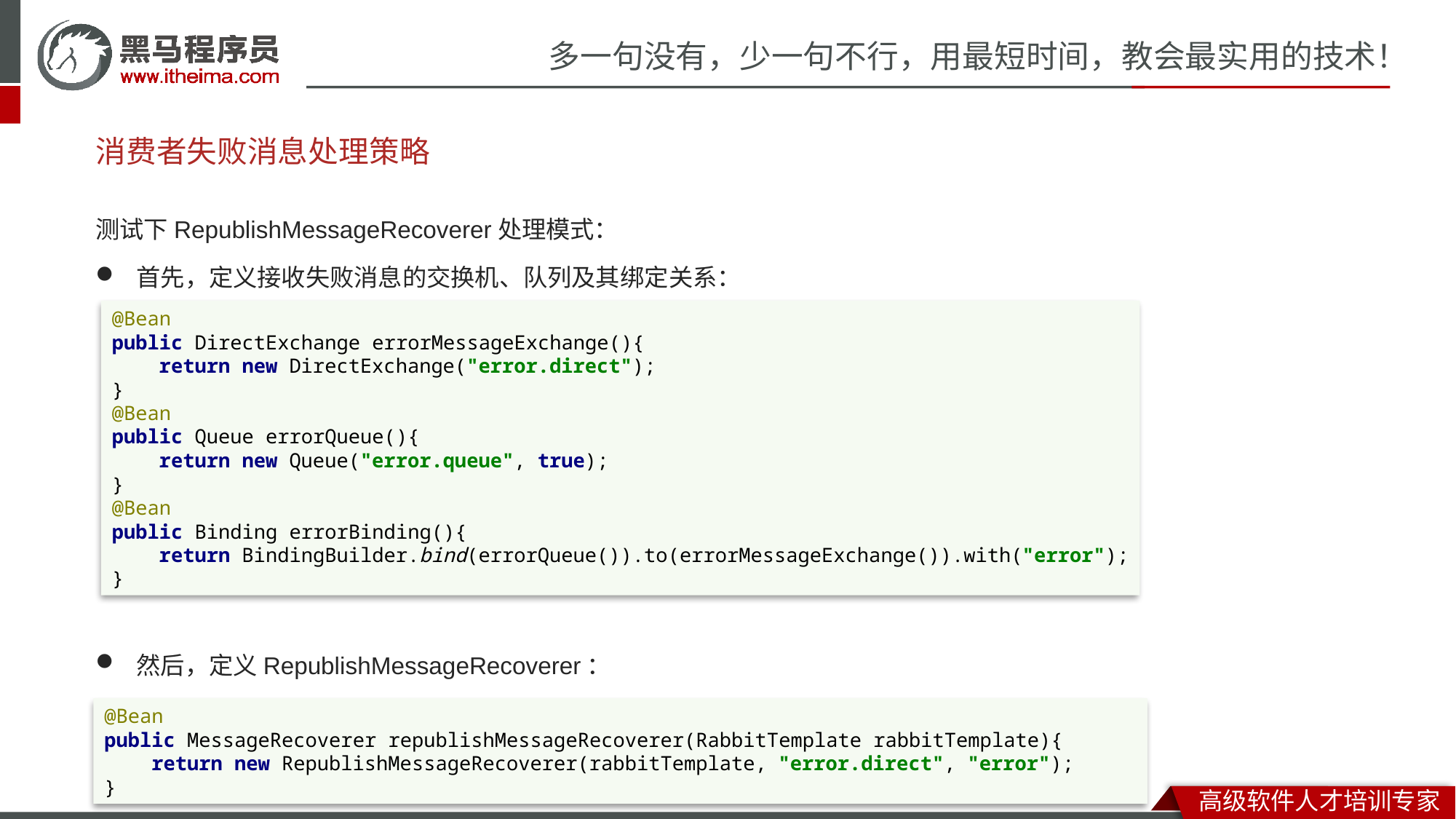

# 消费者失败消息处理策略
测试下RepublishMessageRecoverer处理模式：
首先，定义接收失败消息的交换机、队列及其绑定关系：

然后，定义RepublishMessageRecoverer：
@Bean
public DirectExchange errorMessageExchange(){
    return new DirectExchange("error.direct");
}
@Bean
public Queue errorQueue(){
    return new Queue("error.queue", true);
}
@Bean
public Binding errorBinding(){
    return BindingBuilder.bind(errorQueue()).to(errorMessageExchange()).with("error");
}
@Bean
public MessageRecoverer republishMessageRecoverer(RabbitTemplate rabbitTemplate){
    return new RepublishMessageRecoverer(rabbitTemplate, "error.direct", "error");
}